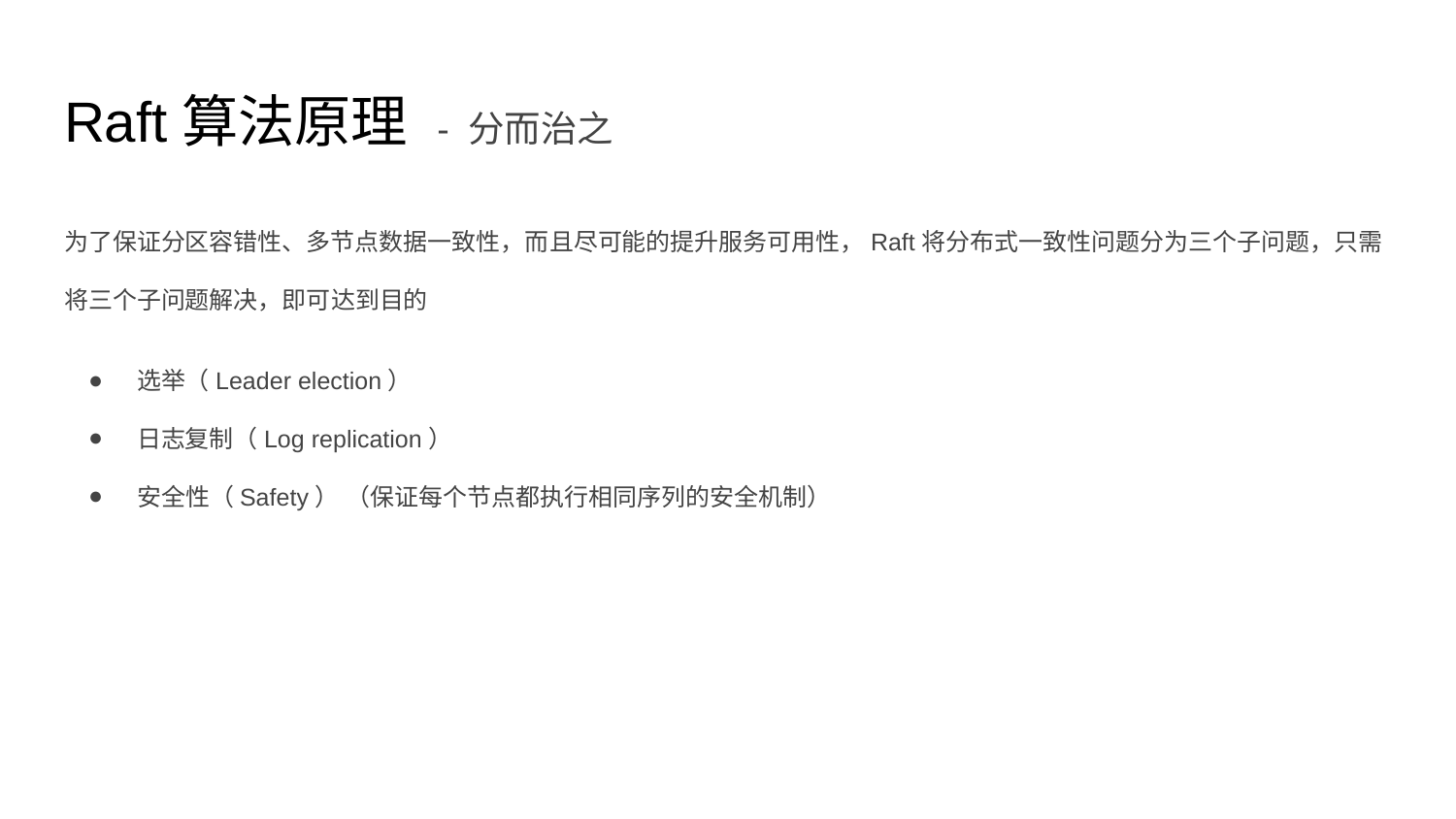

# Raft算法原理 - 分而治之
为了保证分区容错性、多节点数据一致性，而且尽可能的提升服务可用性，Raft将分布式一致性问题分为三个子问题，只需将三个子问题解决，即可达到目的
选举（Leader election）
日志复制（Log replication）
安全性（Safety） （保证每个节点都执行相同序列的安全机制）